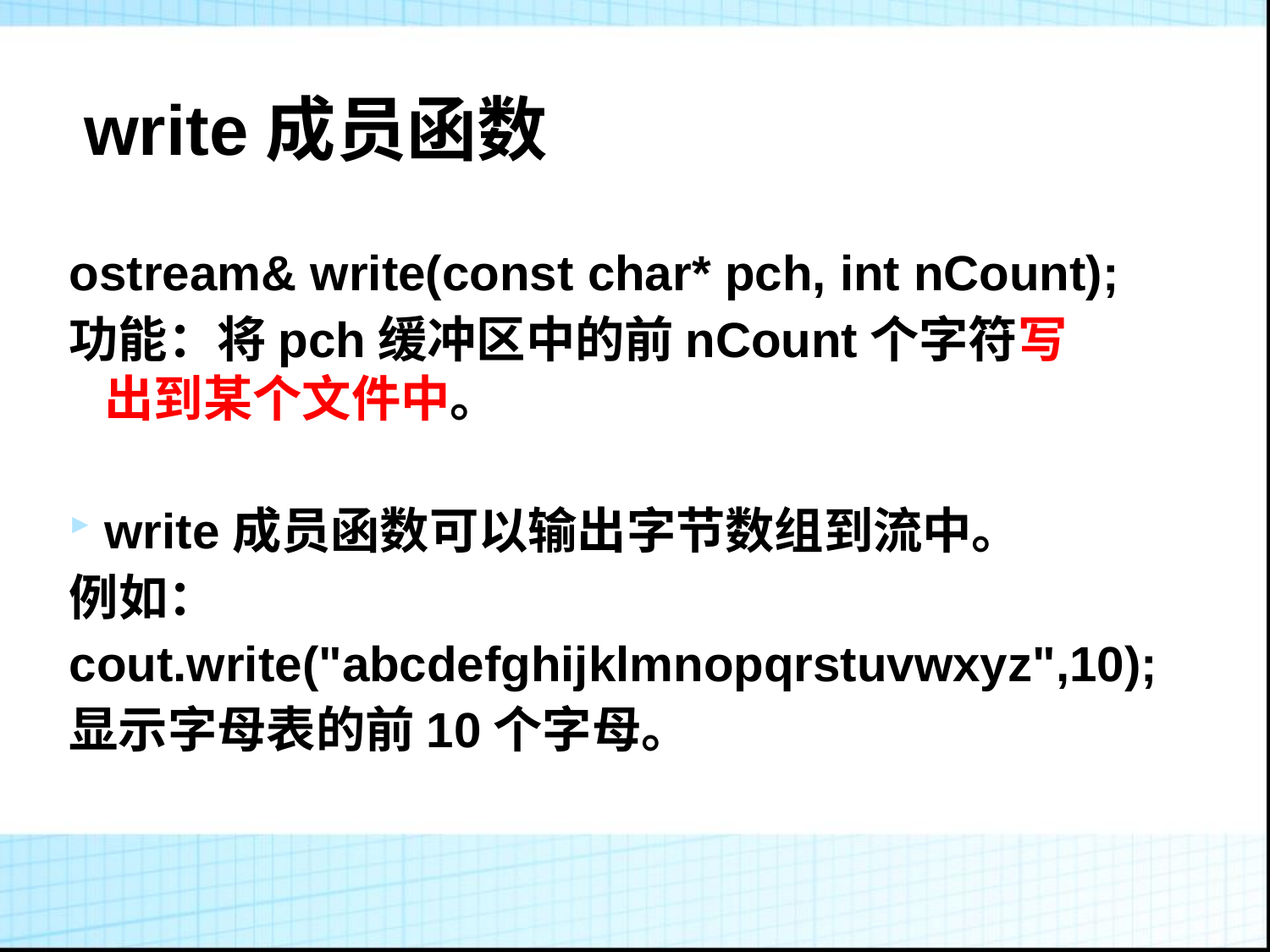

write成员函数
ostream& write(const char* pch, int nCount);
功能：将pch缓冲区中的前nCount个字符写	   出到某个文件中。

write成员函数可以输出字节数组到流中。
例如：
cout.write("abcdefghijklmnopqrstuvwxyz",10);
显示字母表的前10个字母。